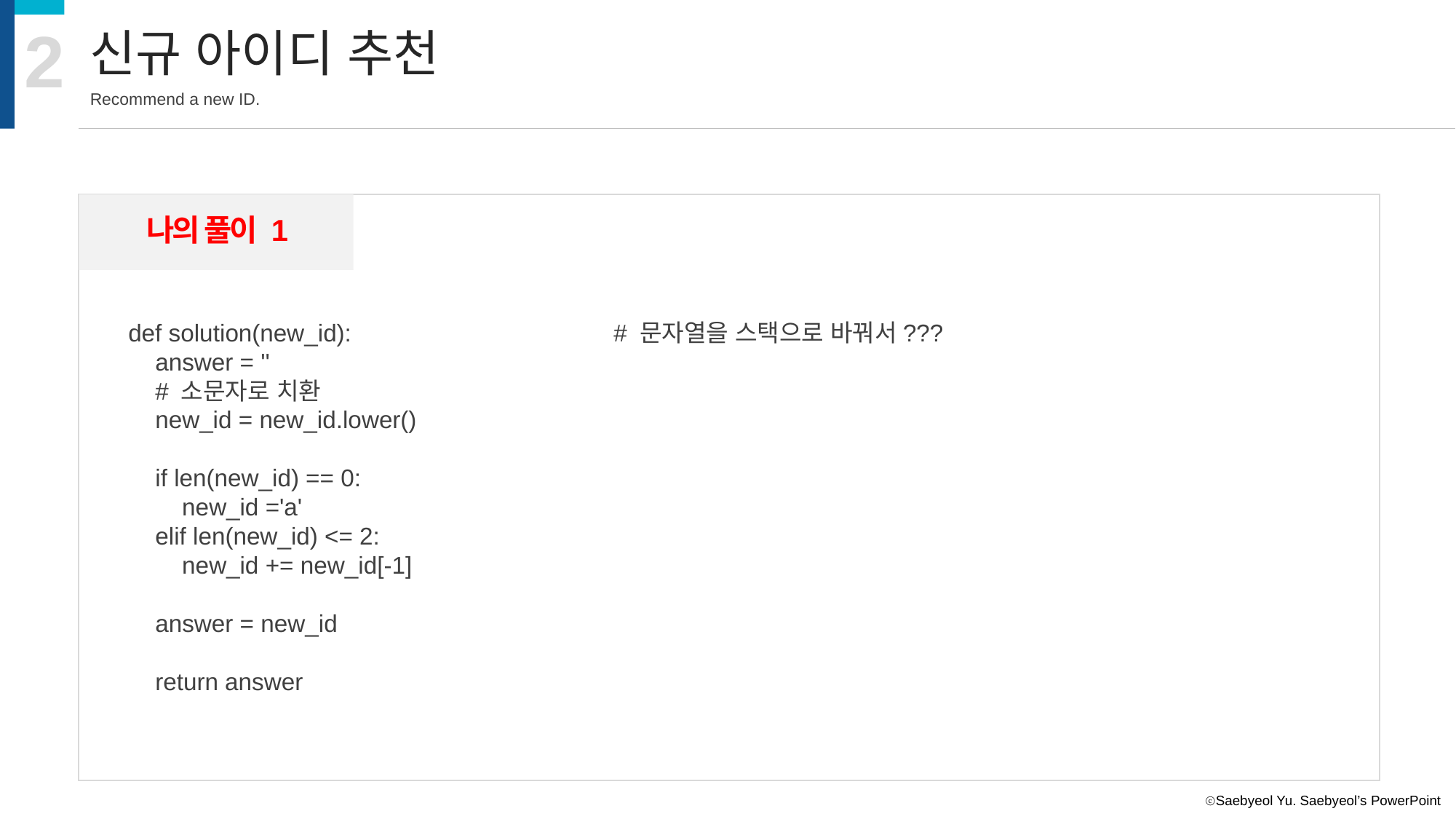

2
신규 아이디 추천
Recommend a new ID.

나의 풀이 1
def solution(new_id):
    answer = ''
    # 소문자로 치환
    new_id = new_id.lower()

    if len(new_id) == 0:
        new_id ='a'
    elif len(new_id) <= 2:
        new_id += new_id[-1]

    answer = new_id

    return answer
# 문자열을 스택으로 바꿔서???